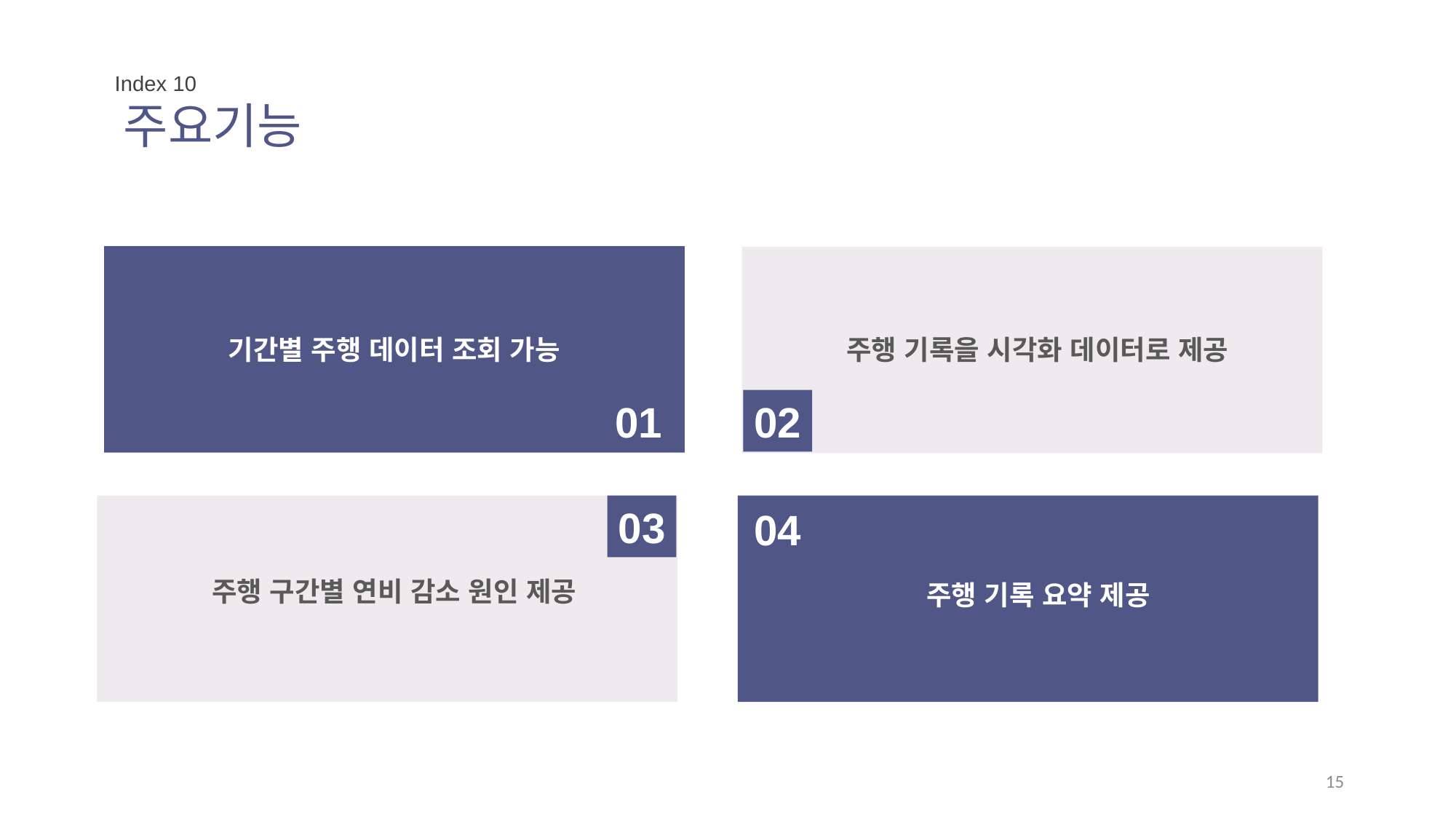

Index 10
주요기능

기간별 주행 데이터 조회 가능
주행 기록을 시각화 데이터로 제공
01
02

03

04
주행 구간별 연비 감소 원인 제공
주행 기록 요약 제공

15